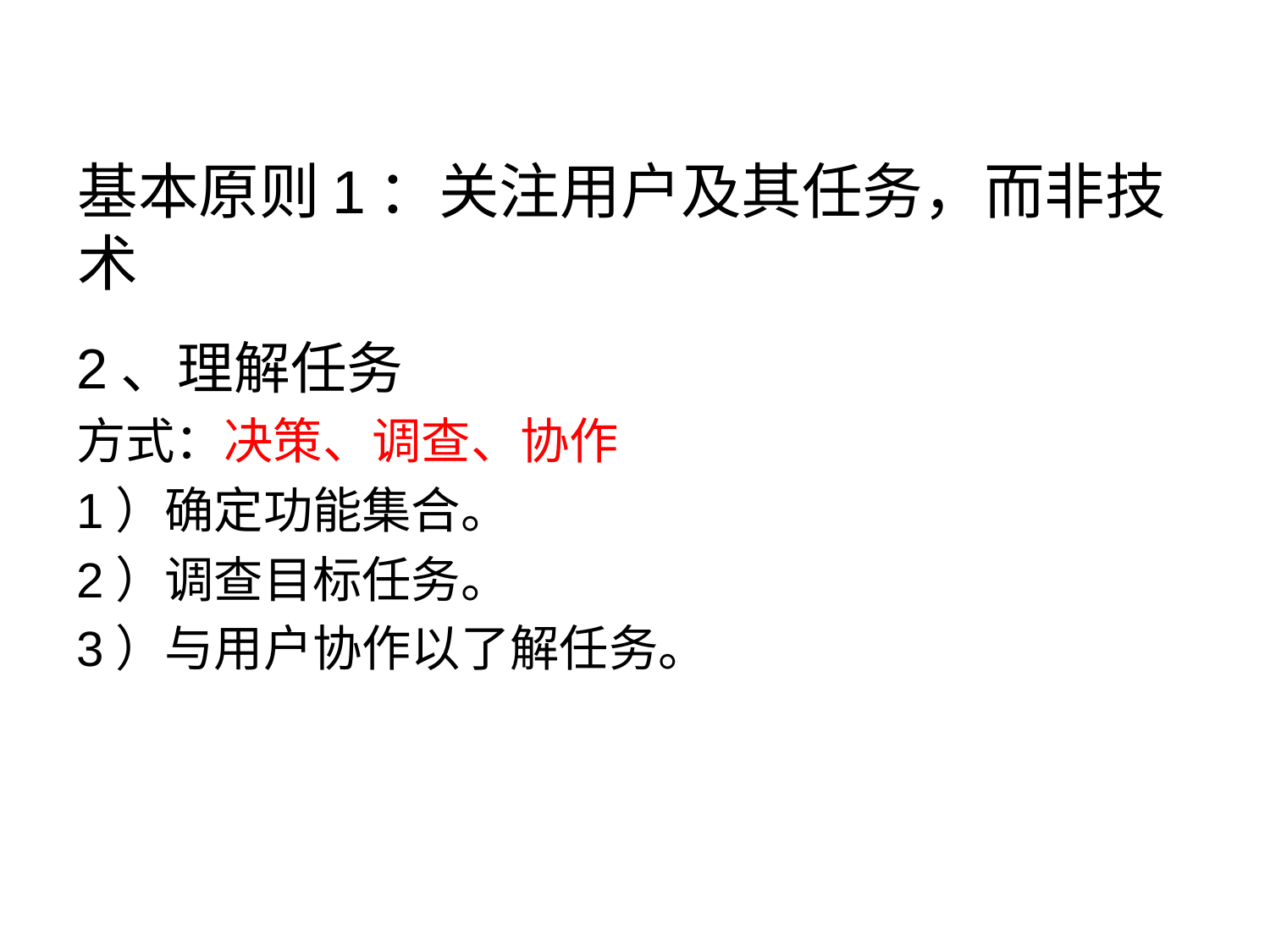

# 基本原则1：关注用户及其任务，而非技术
2、理解任务
方式：决策、调查、协作
1）确定功能集合。
2）调查目标任务。
3）与用户协作以了解任务。